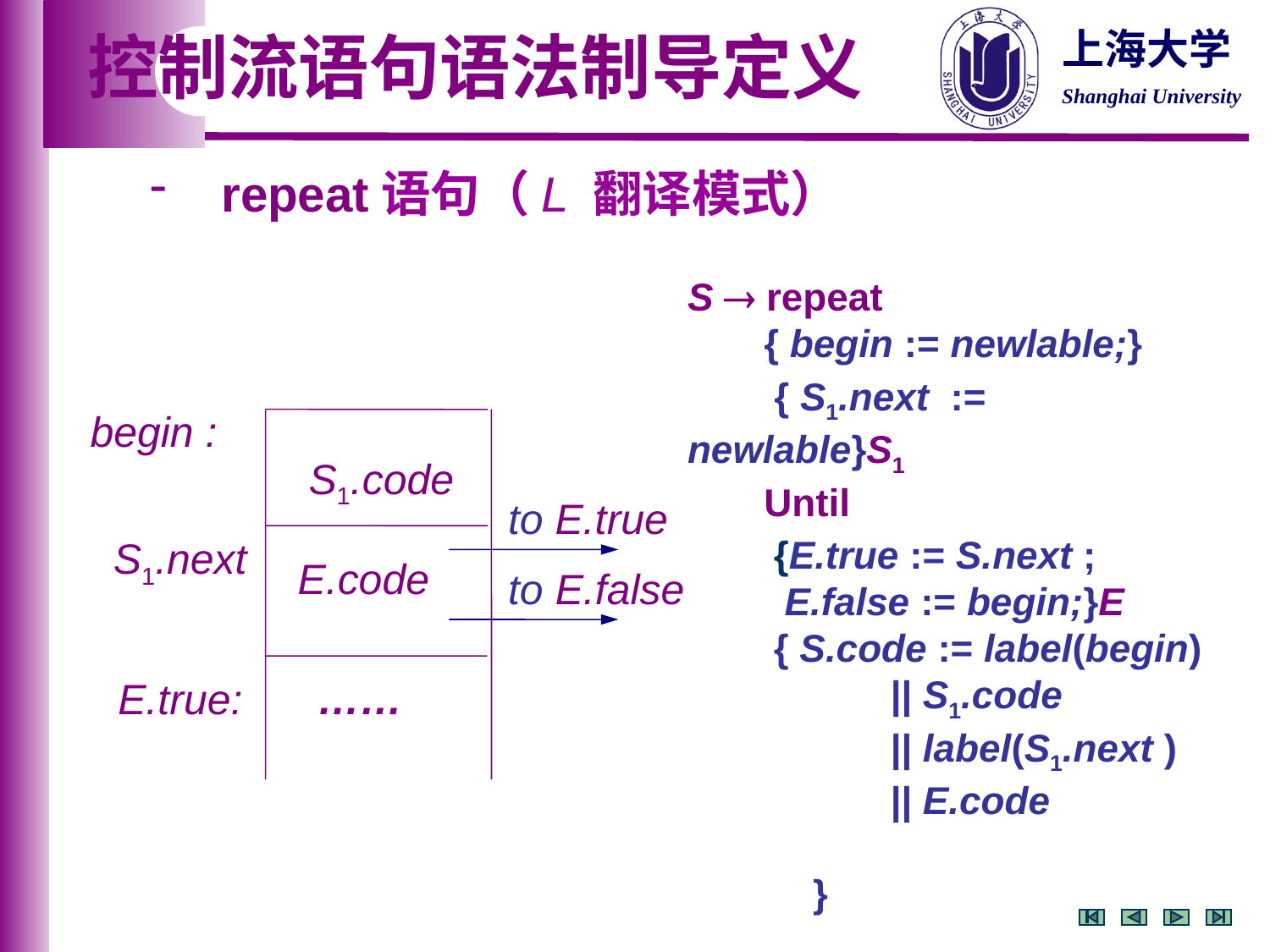

控制流语句语法制导定义
   repeat语句（L 翻译模式）
S → repeat
　　　{ begin := newlable;}
　　{ S1.next  := newlable}S1
　　　Until
        {E.true := S.next ;
         E.false := begin;}E
        { S.code := label(begin)
　　　　　|| S1.code
　　　　　|| label(S1.next )
　　　　　|| E.code
　　　}
begin :

S1.code
to E.true
S1.next

E.code

to E.false

E.true:
……